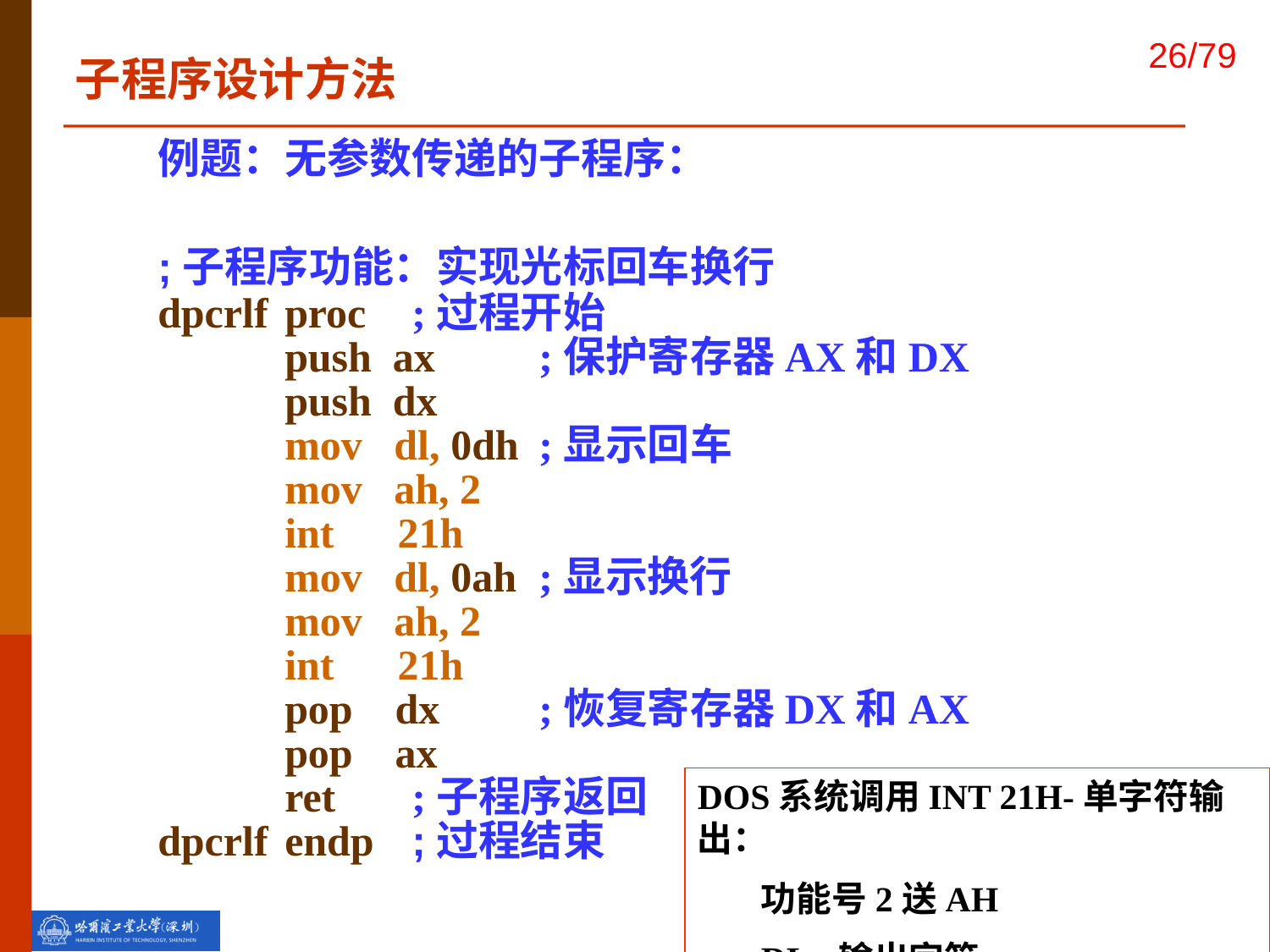

子程序设计方法
例题：无参数传递的子程序：

;子程序功能：实现光标回车换行
dpcrlf	proc	;过程开始
	push  ax	;保护寄存器AX和DX
	push  dx
	mov   dl, 0dh	;显示回车
	mov   ah, 2
	int      21h
	mov   dl, 0ah	;显示换行
	mov   ah, 2
	int      21h
	pop    dx	;恢复寄存器DX和AX
	pop    ax
	ret	;子程序返回
dpcrlf	endp	;过程结束
DOS系统调用INT 21H-单字符输出：
功能号2送AH
DL=输出字符